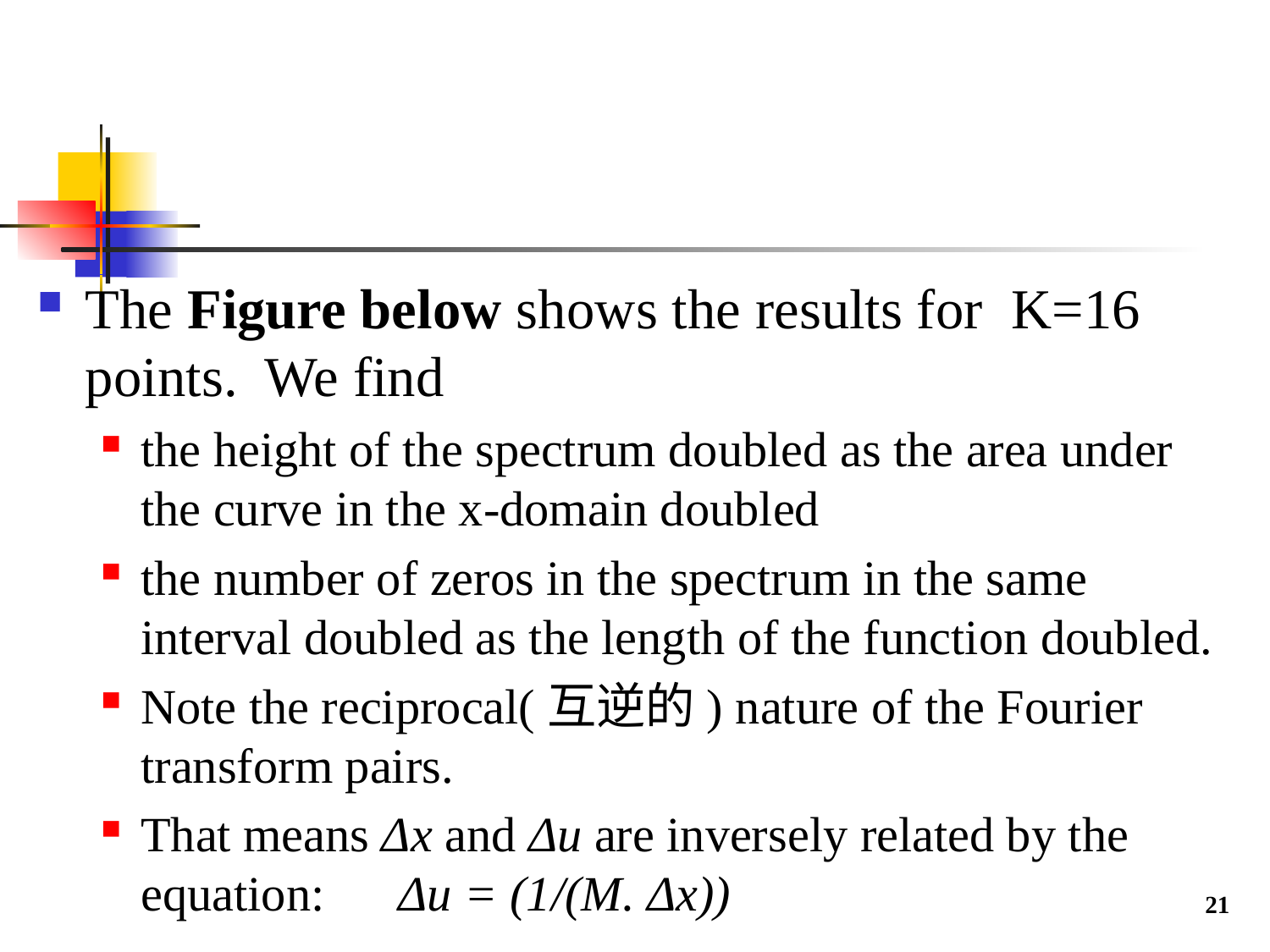

#
The Figure below shows the results for  K=16 points.  We find
the height of the spectrum doubled as the area under the curve in the x-domain doubled
the number of zeros in the spectrum in the same interval doubled as the length of the function doubled.
Note the reciprocal(互逆的) nature of the Fourier transform pairs.
That means Δx and Δu are inversely related by the equation:      Δu = (1/(M. Δx))

21